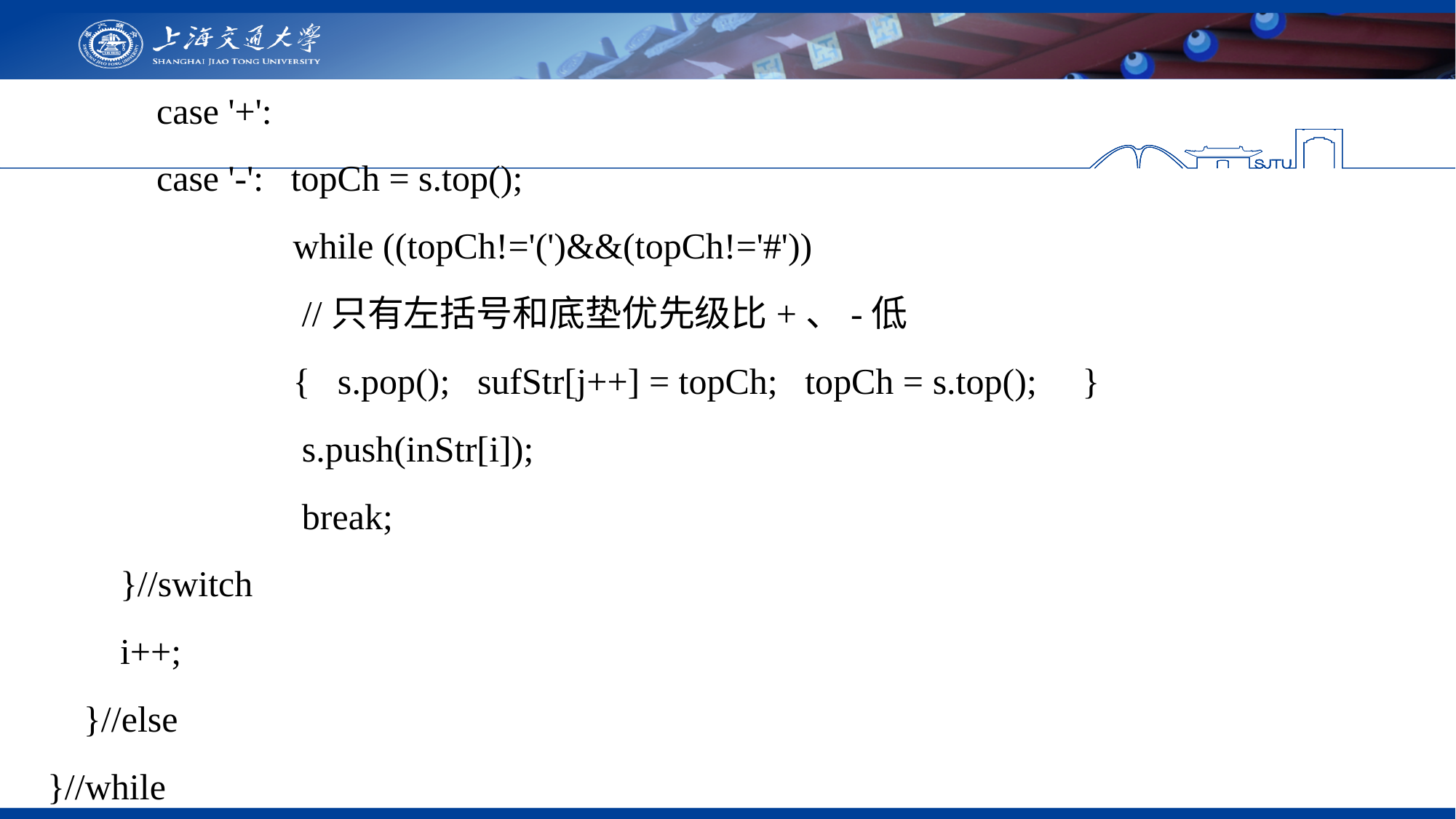

case '+':
                case '-':   topCh = s.top();
                               while ((topCh!='(')&&(topCh!='#'))
                                //只有左括号和底垫优先级比+、-低
                               {   s.pop();   sufStr[j++] = topCh;   topCh = s.top();     }
                                s.push(inStr[i]);
                                break;
            }//switch
            i++;
        }//else
    }//while